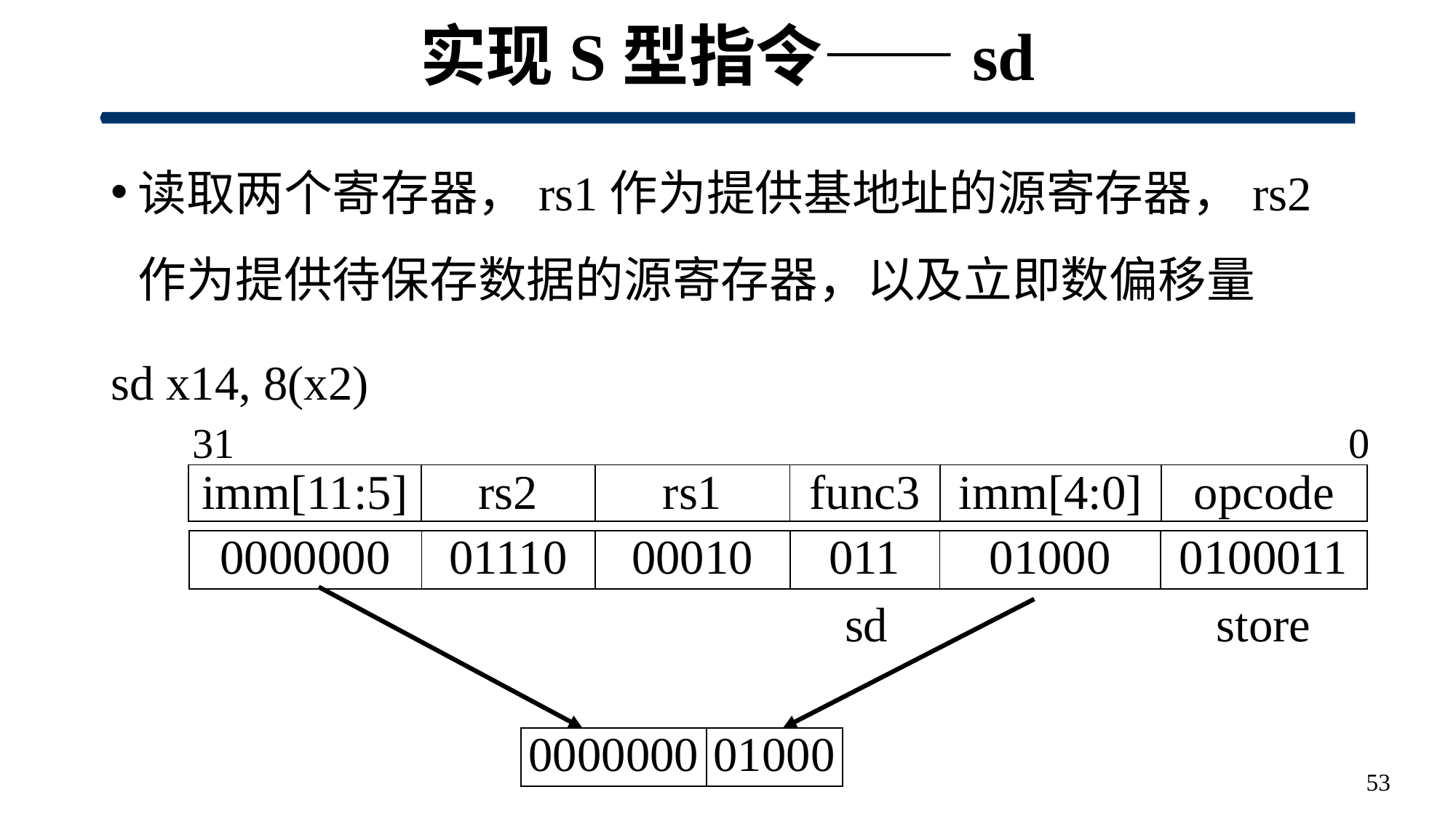

# 实现S型指令——sd
读取两个寄存器，rs1作为提供基地址的源寄存器，rs2作为提供待保存数据的源寄存器，以及立即数偏移量
sd x14, 8(x2)
0
31
| imm[11:5] | rs2 | rs1 | func3 | imm[4:0] | opcode |
| --- | --- | --- | --- | --- | --- |
| 0000000 | 01110 | 00010 | 011 | 01000 | 0100011 |
| --- | --- | --- | --- | --- | --- |
|  |  |  | sd |  | store |
| --- | --- | --- | --- | --- | --- |
| 0000000 | 01000 |
| --- | --- |
53